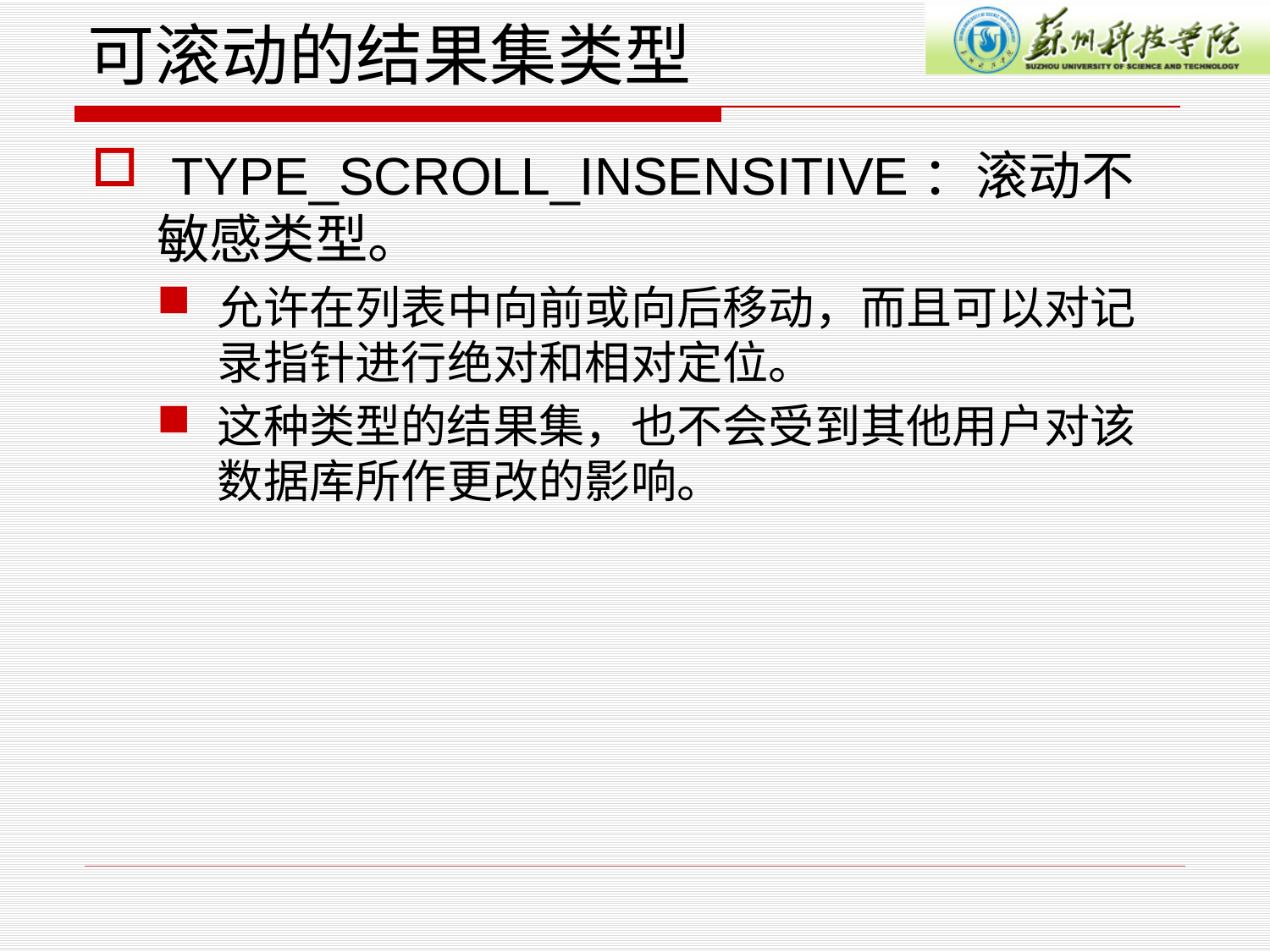

# 可滚动的结果集类型
 TYPE_SCROLL_INSENSITIVE：滚动不敏感类型。
允许在列表中向前或向后移动，而且可以对记录指针进行绝对和相对定位。
这种类型的结果集，也不会受到其他用户对该数据库所作更改的影响。